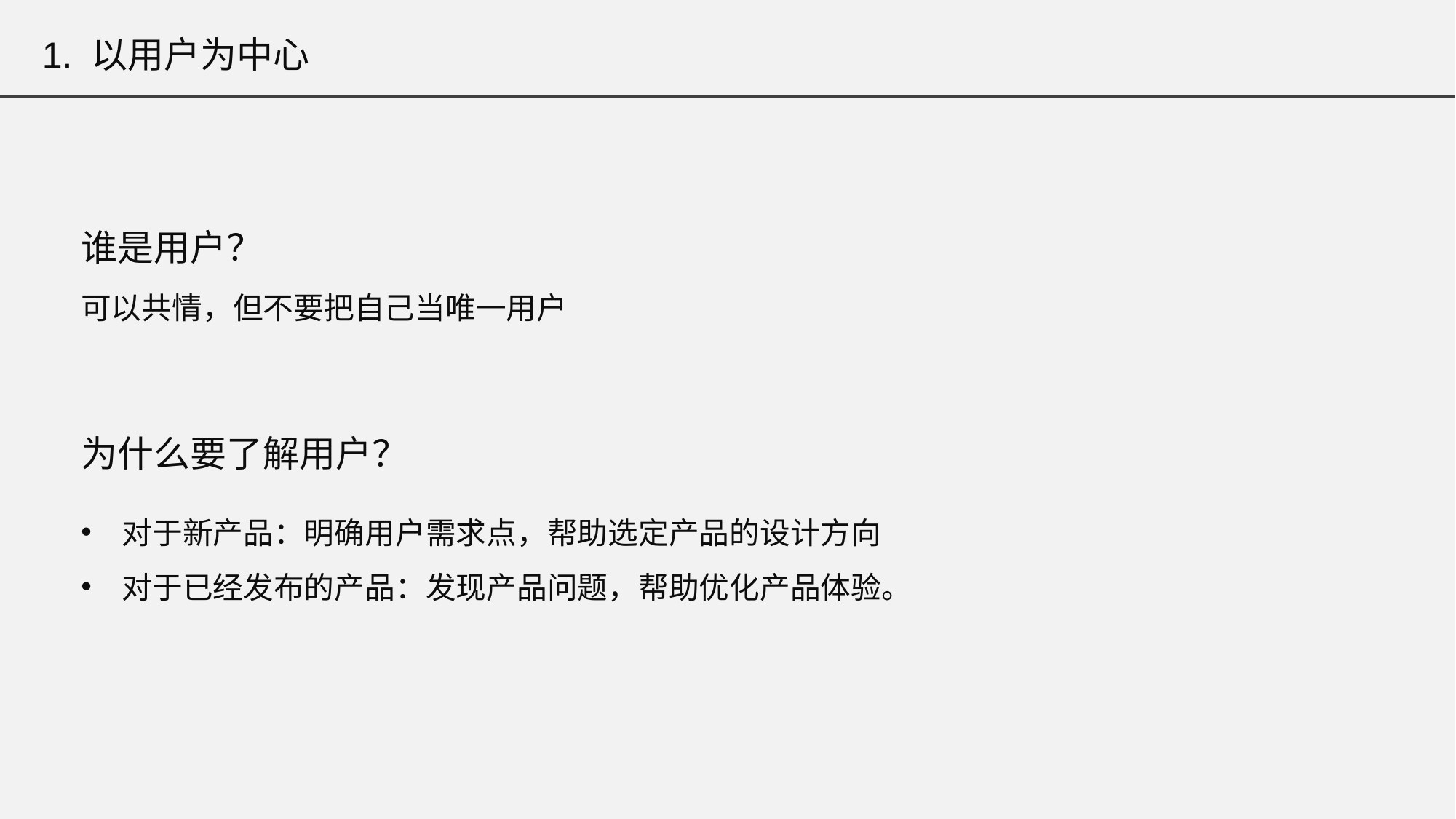

1. 以用户为中心
谁是用户？
可以共情，但不要把自己当唯一用户
为什么要了解用户？
对于新产品：明确用户需求点，帮助选定产品的设计方向
对于已经发布的产品：发现产品问题，帮助优化产品体验。